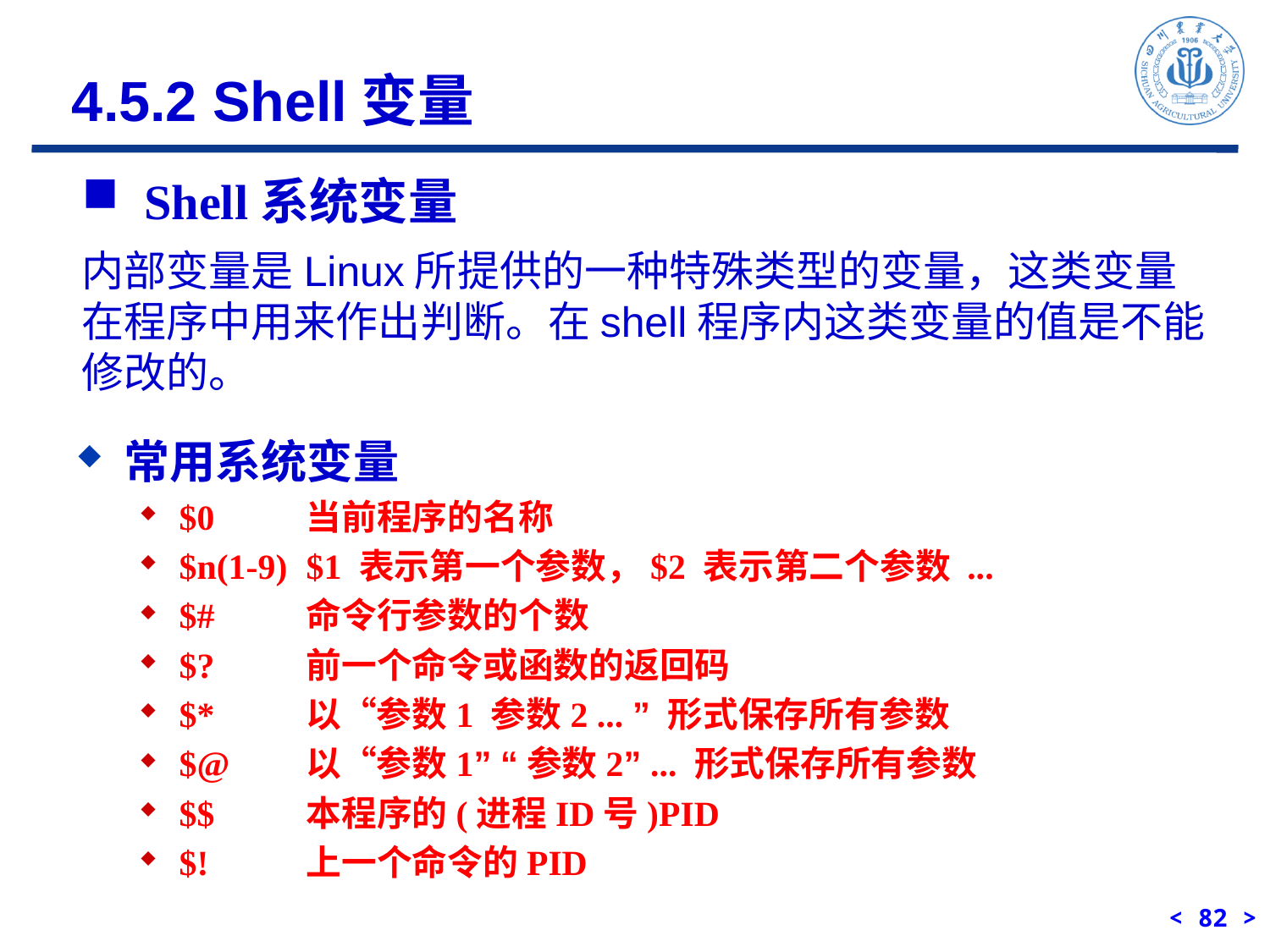

4.5.2 Shell变量
  Shell系统变量
内部变量是Linux所提供的一种特殊类型的变量，这类变量在程序中用来作出判断。在shell程序内这类变量的值是不能修改的。
常用系统变量
$0	当前程序的名称
$n(1-9)	$1 表示第一个参数，$2 表示第二个参数 ...
$#	命令行参数的个数
$?	前一个命令或函数的返回码
$*	以“参数1 参数2 ... ” 形式保存所有参数
$@	以“参数1” “参数2” ... 形式保存所有参数
$$	本程序的(进程ID号)PID
$! 	上一个命令的PID